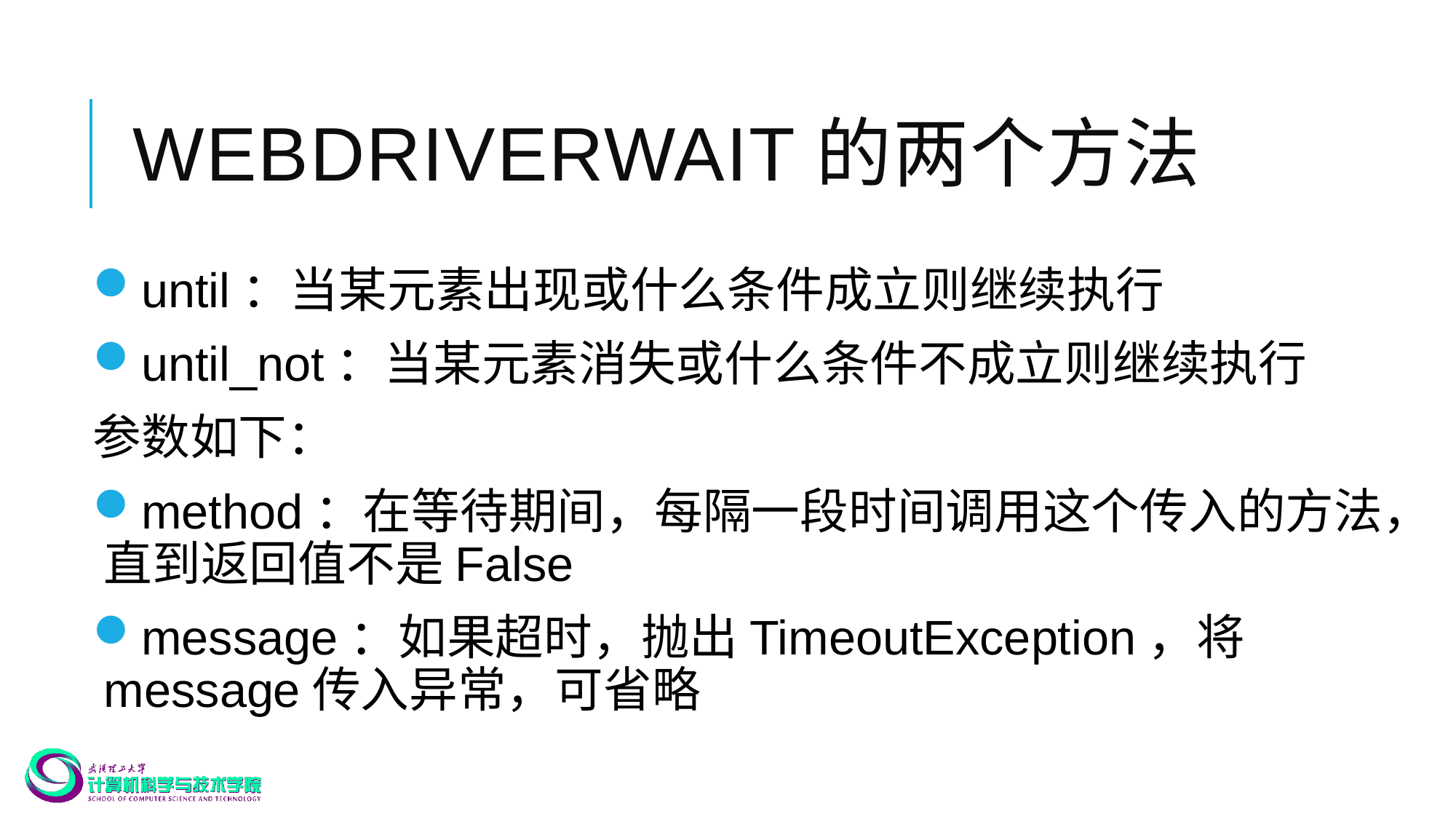

# WebDriverWait的两个方法
until：当某元素出现或什么条件成立则继续执行
until_not：当某元素消失或什么条件不成立则继续执行
参数如下：
method：在等待期间，每隔一段时间调用这个传入的方法，直到返回值不是False
message：如果超时，抛出TimeoutException，将message传入异常，可省略